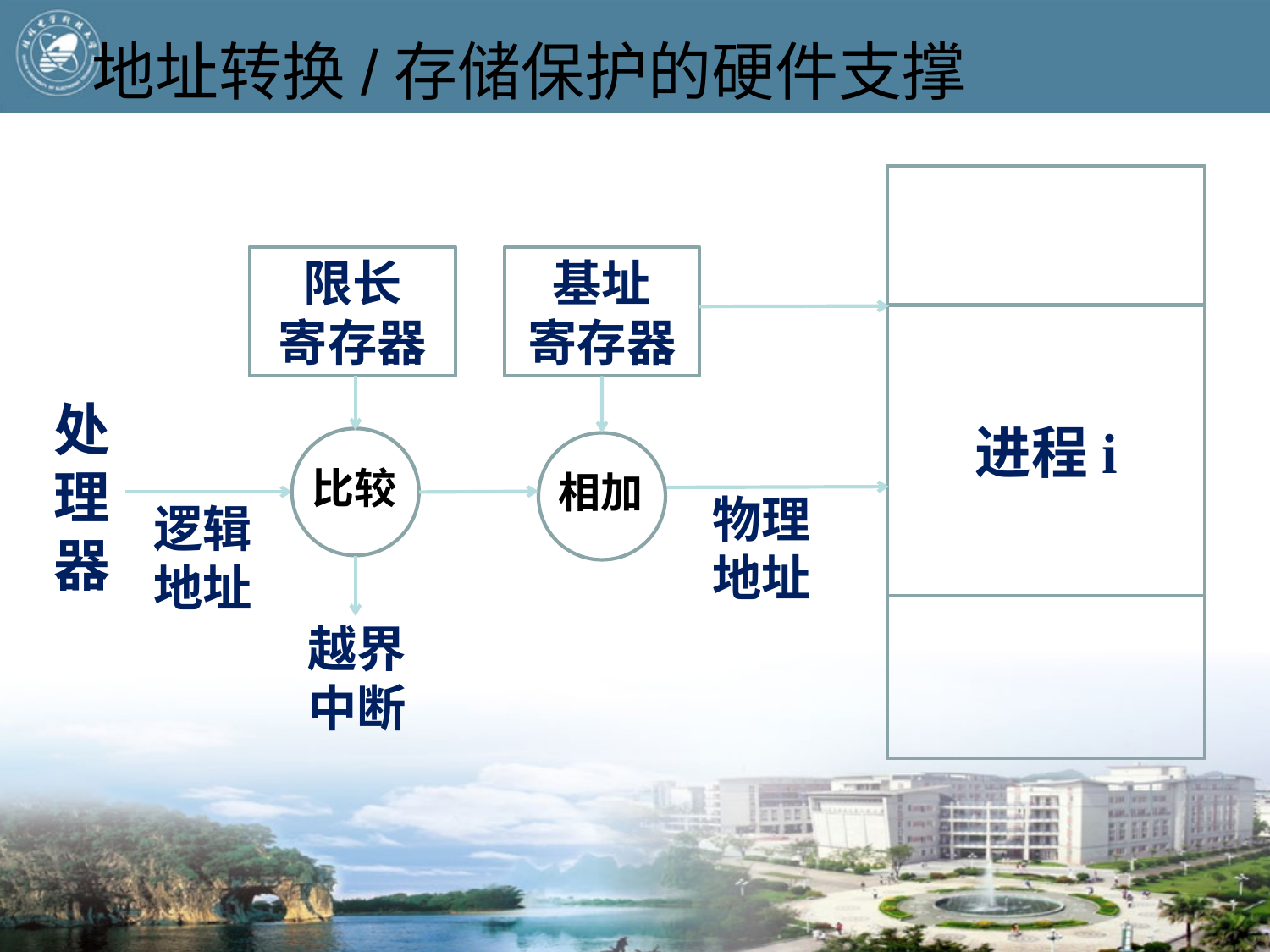

地址转换/存储保护的硬件支撑

限长
寄存器
基址
寄存器
进程i

相加
物理
地址
处理器
逻辑
地址

比较
越界中断